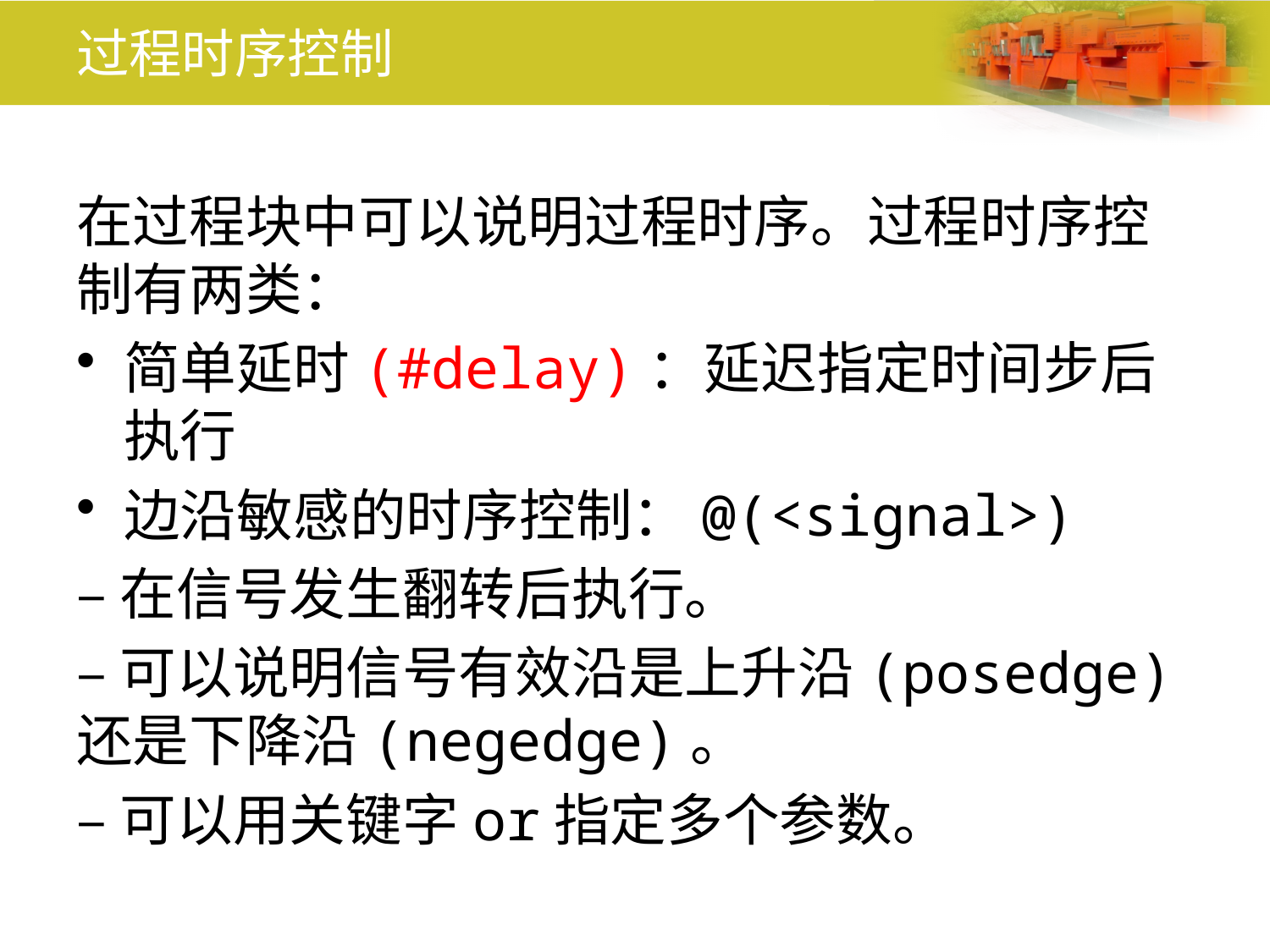

# 过程时序控制
在过程块中可以说明过程时序。过程时序控制有两类：
简单延时(#delay)：延迟指定时间步后执行
边沿敏感的时序控制：@(<signal>)
–在信号发生翻转后执行。
–可以说明信号有效沿是上升沿(posedge)还是下降沿(negedge)。
–可以用关键字or指定多个参数。